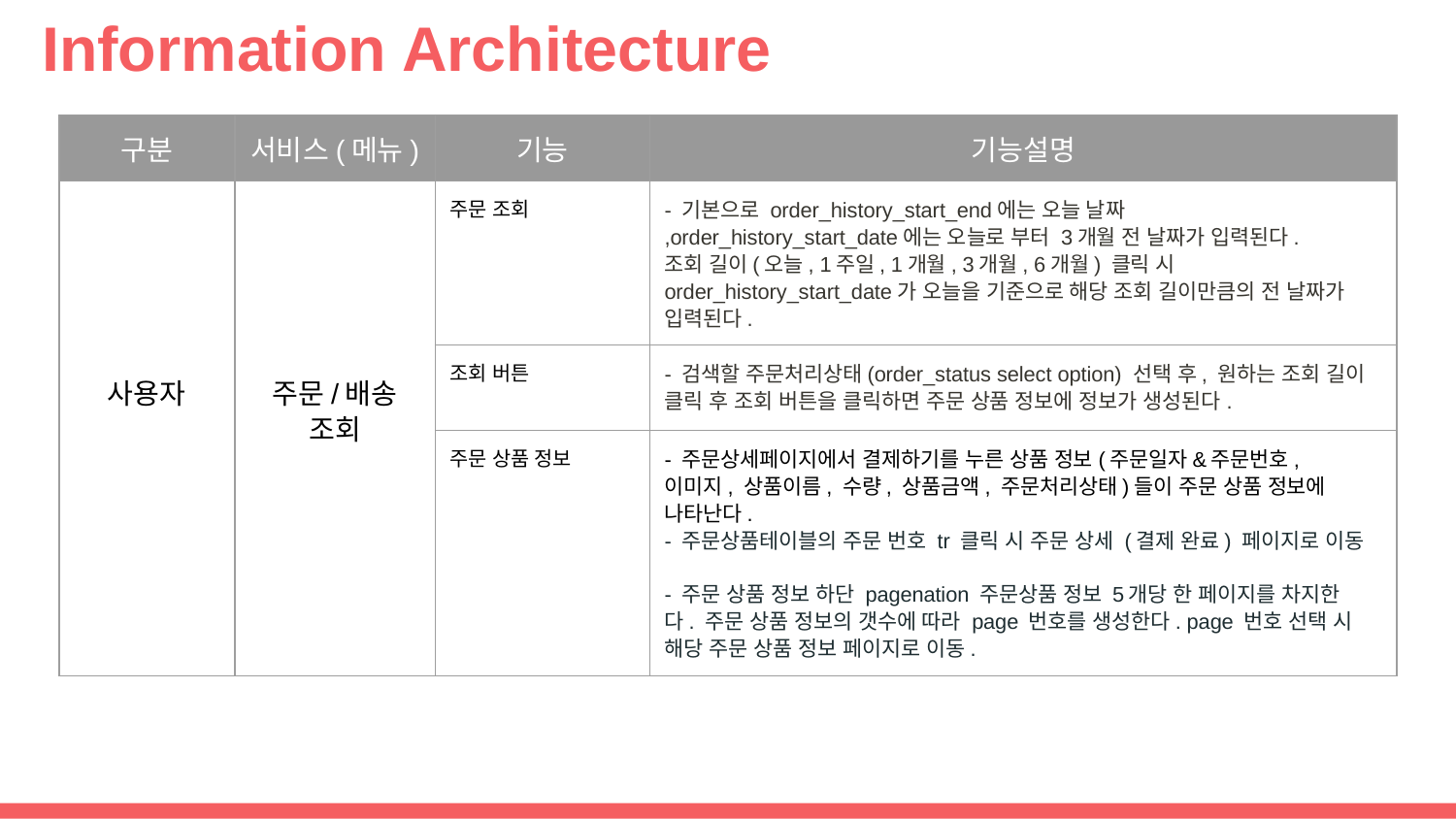

# Information Architecture
| 구분 | 서비스(메뉴) | 기능 | 기능설명 |
| --- | --- | --- | --- |
| 사용자 | 주문/배송 조회 | 주문 조회 | - 기본으로 order\_history\_start\_end에는 오늘 날짜 ,order\_history\_start\_date에는 오늘로 부터 3개월 전 날짜가 입력된다. 조회 길이(오늘, 1주일, 1개월, 3개월, 6개월) 클릭 시 order\_history\_start\_date가 오늘을 기준으로 해당 조회 길이만큼의 전 날짜가 입력된다. |
|  |  | 조회 버튼 | - 검색할 주문처리상태(order\_status select option) 선택 후, 원하는 조회 길이 클릭 후 조회 버튼을 클릭하면 주문 상품 정보에 정보가 생성된다. |
|  |  | 주문 상품 정보 | - 주문상세페이지에서 결제하기를 누른 상품 정보(주문일자&주문번호, 이미지, 상품이름, 수량, 상품금액, 주문처리상태)들이 주문 상품 정보에 나타난다. - 주문상품테이블의 주문 번호 tr 클릭 시 주문 상세 (결제 완료) 페이지로 이동 - 주문 상품 정보 하단 pagenation 주문상품 정보 5개당 한 페이지를 차지한다. 주문 상품 정보의 갯수에 따라 page 번호를 생성한다. page 번호 선택 시 해당 주문 상품 정보 페이지로 이동. |